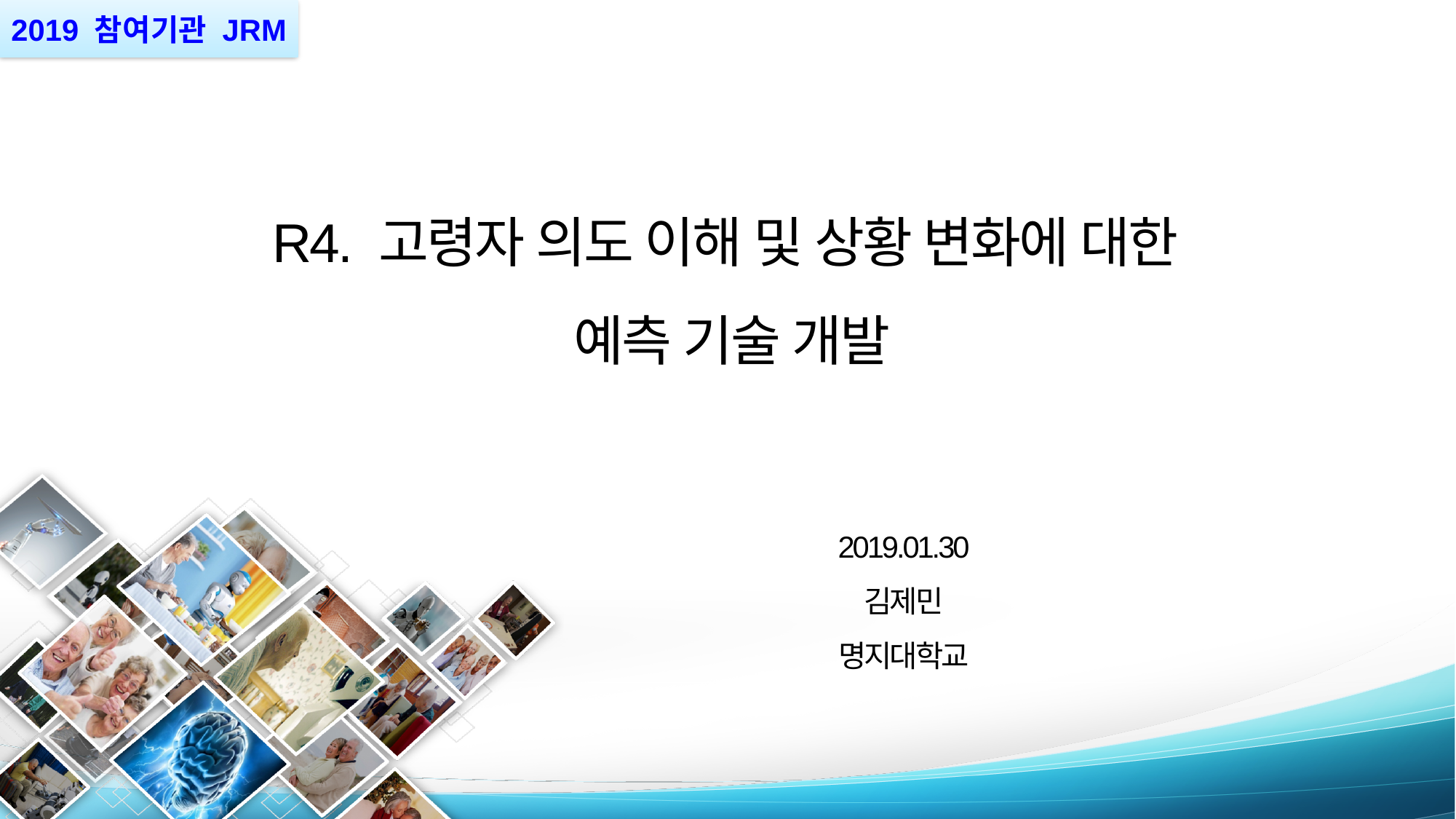

고령 사회에 대응하기 위한 실환경 휴먼케어 로봇 기술 개발
2019 참여기관 JRM
R4. 고령자 의도 이해 및 상황 변화에 대한
예측 기술 개발
2019.01.30
김제민
명지대학교